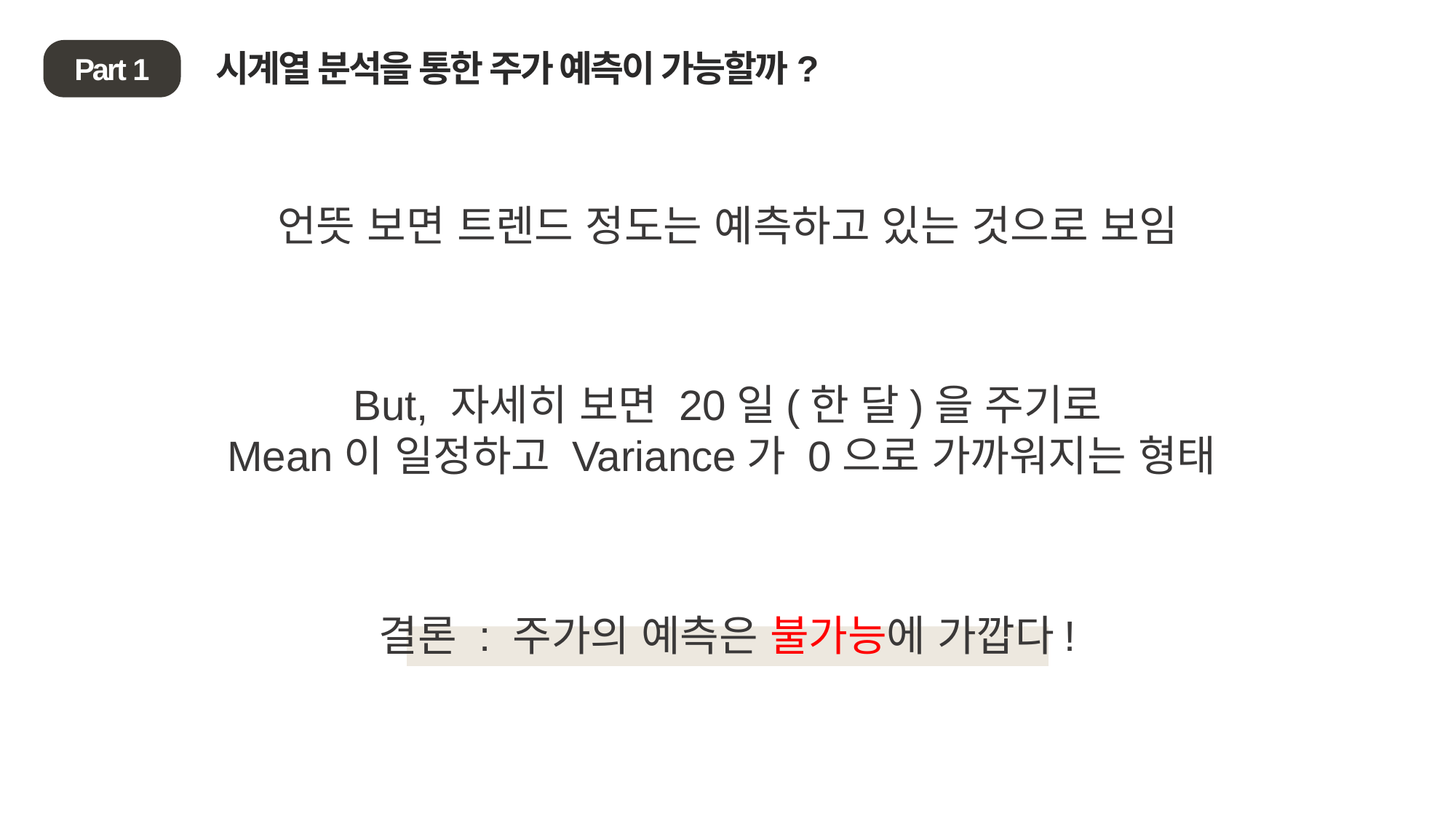

시계열 분석을 통한 주가 예측이 가능할까?
Part 1
언뜻 보면 트렌드 정도는 예측하고 있는 것으로 보임
But, 자세히 보면 20일(한 달)을 주기로
Mean이 일정하고 Variance가 0으로 가까워지는 형태
결론 : 주가의 예측은 불가능에 가깝다!